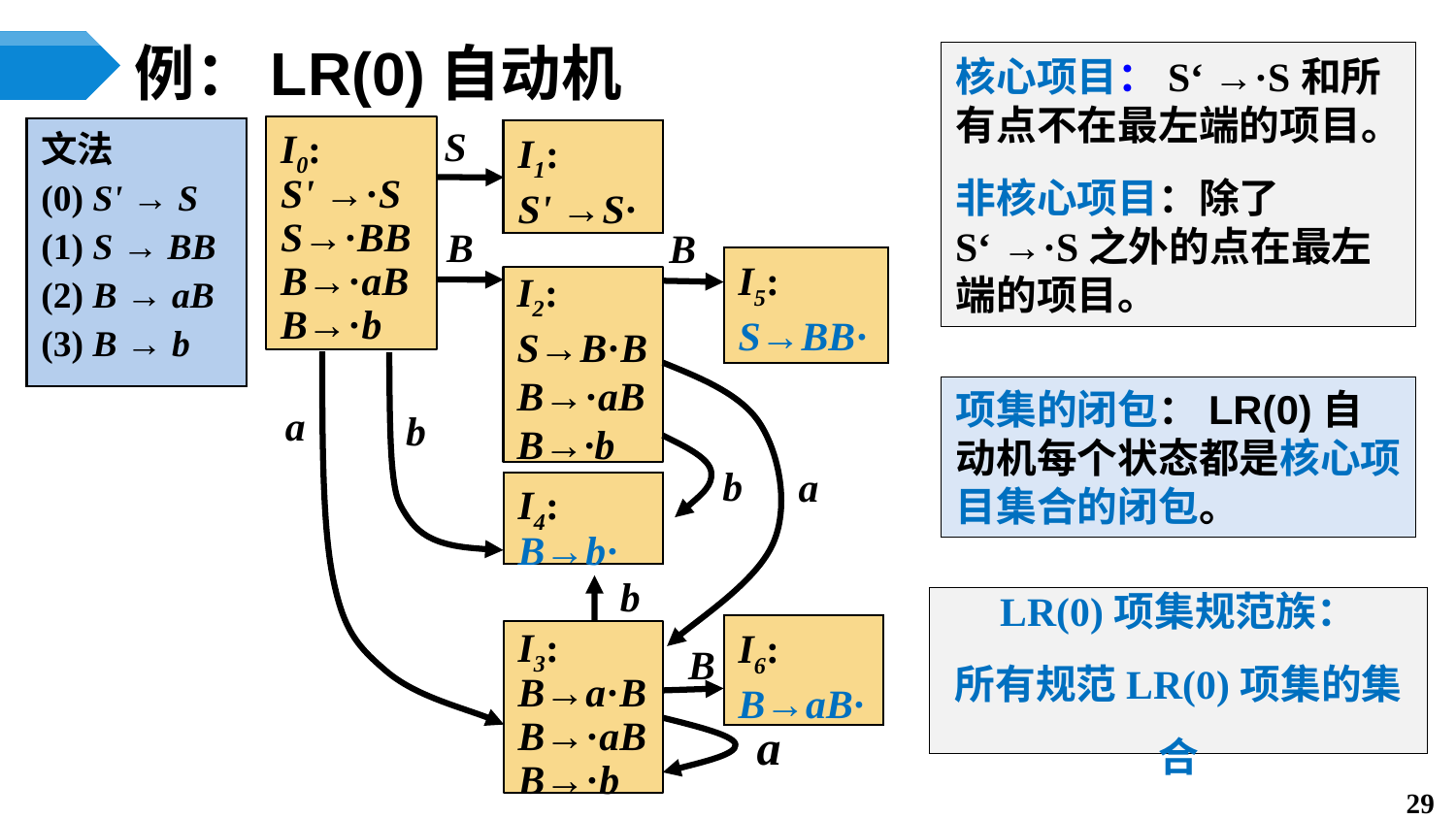

# 例：LR(0)自动机
核心项目：S‘ →·S和所有点不在最左端的项目。
非核心项目：除了
S‘ →·S之外的点在最左端的项目。
S
I0:
S' →·S
S→·BB
B→·aB
B→·b
文法
(0) S' → S
(1) S → BB
(2) B → aB
(3) B → b
I1:
S' →S·

B
B
I5:
S→BB·
I2:
S→B·B
B→·aB
B→·b

项集的闭包：LR(0)自动机每个状态都是核心项目集合的闭包。
a
b

b
a
I4:
B→b·
b

LR(0)项集规范族：
所有规范LR(0)项集的集合
I3:
B→a·B
B→·aB
B→·b
I6:
B→aB·

B

a